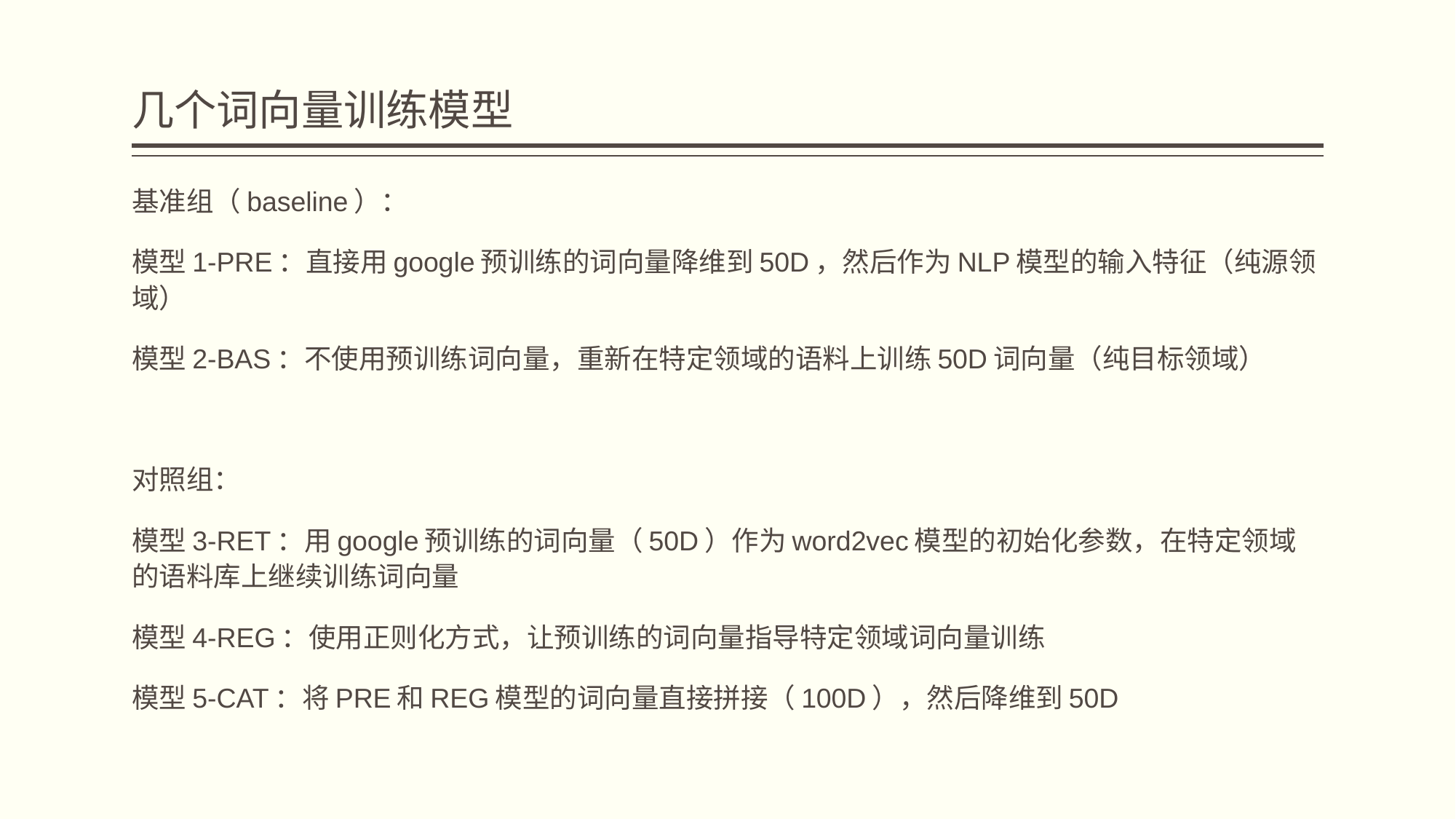

# 几个词向量训练模型
基准组（baseline）：
模型1-PRE：直接用google预训练的词向量降维到50D，然后作为NLP模型的输入特征（纯源领域）
模型2-BAS：不使用预训练词向量，重新在特定领域的语料上训练50D词向量（纯目标领域）

对照组：
模型3-RET：用google预训练的词向量（50D）作为word2vec模型的初始化参数，在特定领域的语料库上继续训练词向量
模型4-REG：使用正则化方式，让预训练的词向量指导特定领域词向量训练
模型5-CAT：将PRE和REG模型的词向量直接拼接（100D），然后降维到50D